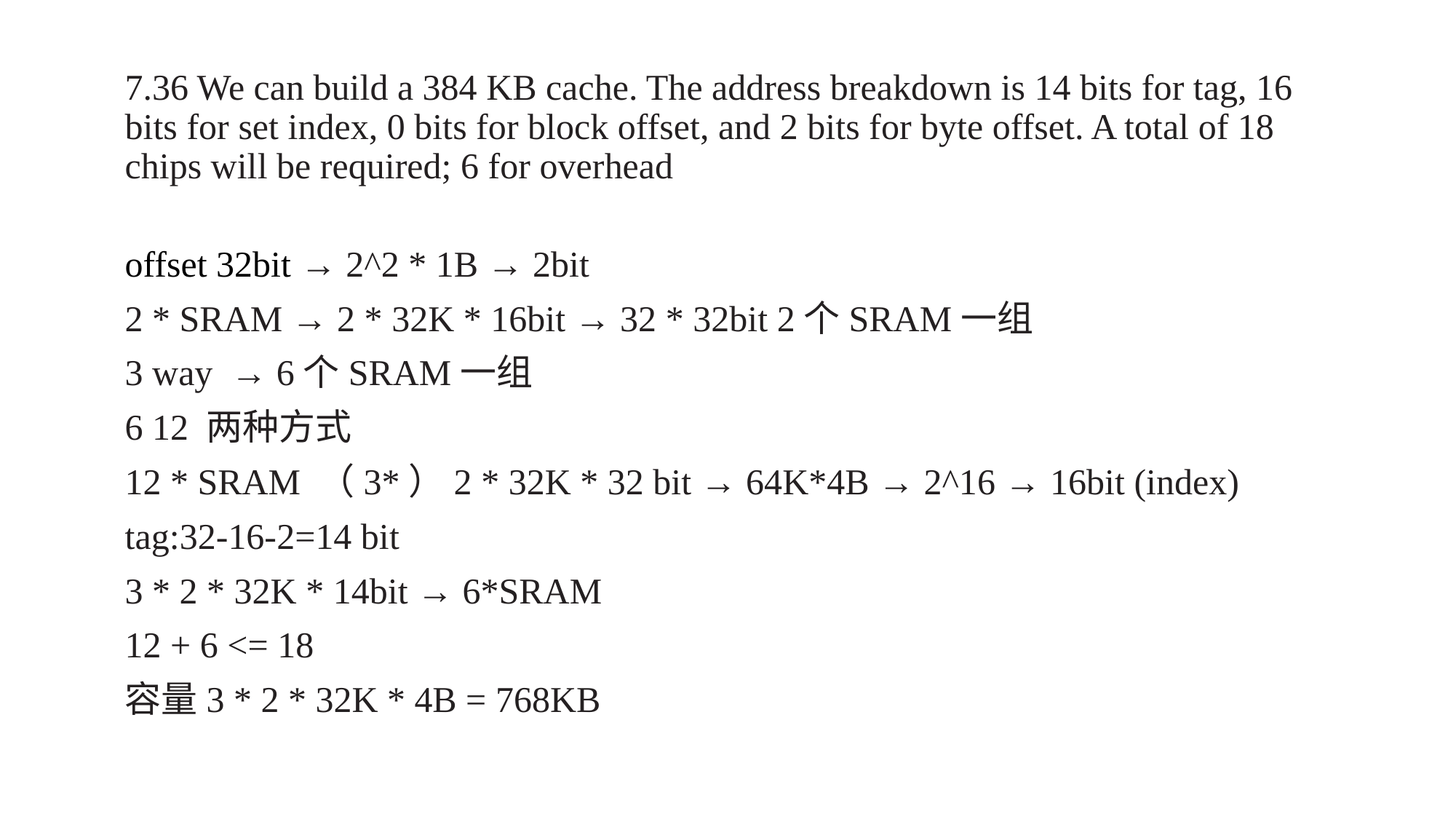

7.36 We can build a 384 KB cache. The address breakdown is 14 bits for tag, 16 bits for set index, 0 bits for block offset, and 2 bits for byte offset. A total of 18 chips will be required; 6 for overhead
offset 32bit → 2^2 * 1B → 2bit
2 * SRAM → 2 * 32K * 16bit → 32 * 32bit 2个SRAM一组
3 way  → 6个SRAM一组
6 12 两种方式
12 * SRAM （3*）2 * 32K * 32 bit → 64K*4B → 2^16 → 16bit (index)
tag:32-16-2=14 bit
3 * 2 * 32K * 14bit → 6*SRAM
12 + 6 <= 18
容量3 * 2 * 32K * 4B = 768KB